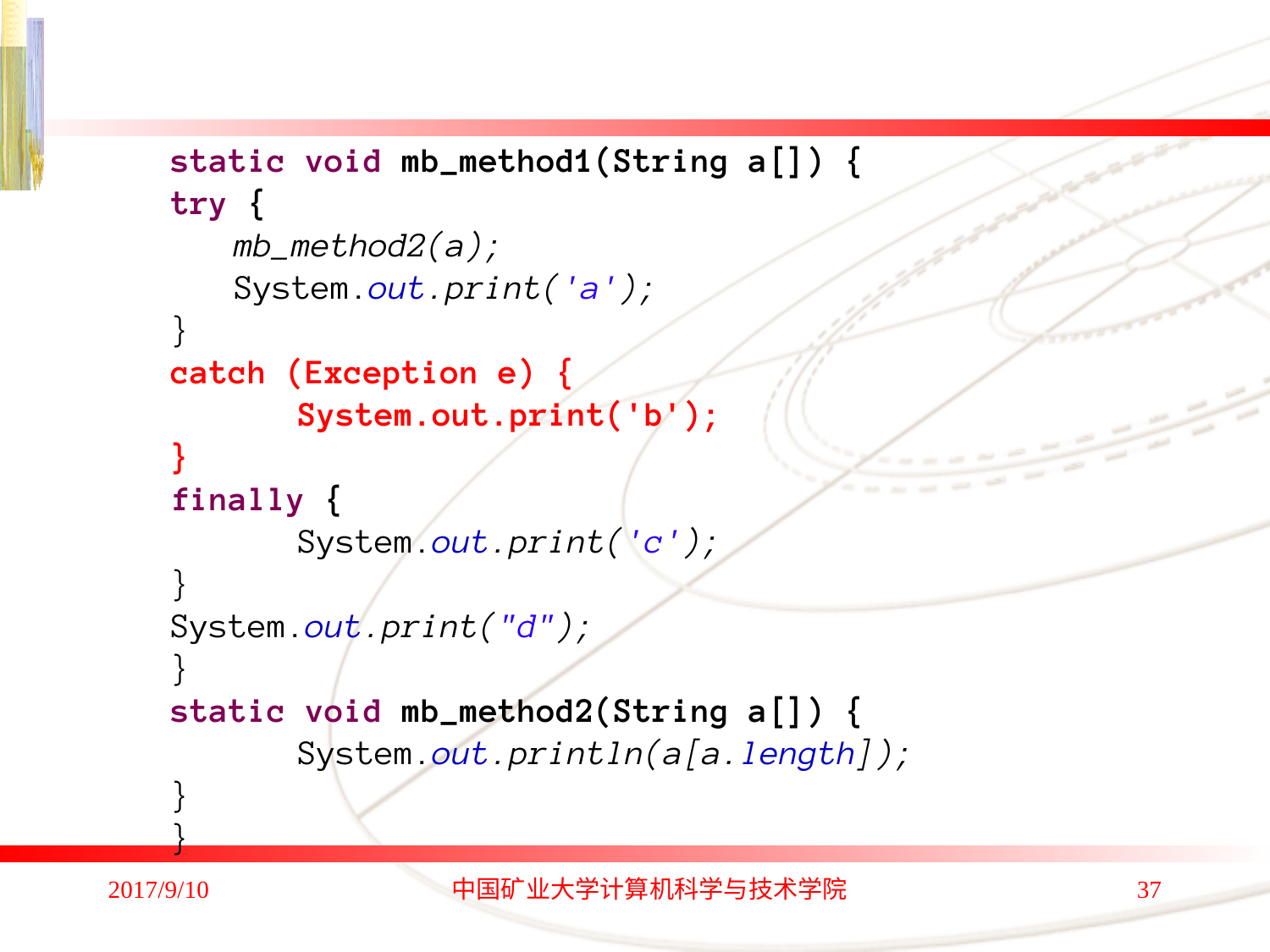

static void mb_method1(String a[]) {
try {
mb_method2(a);
System.out.print('a');
}
catch (Exception e) {
	System.out.print('b');
}
finally {
	System.out.print('c');
}
System.out.print("d");
}
static void mb_method2(String a[]) {
	System.out.println(a[a.length]);
}
}

2017/9/10
中国矿业大学计算机科学与技术学院
37